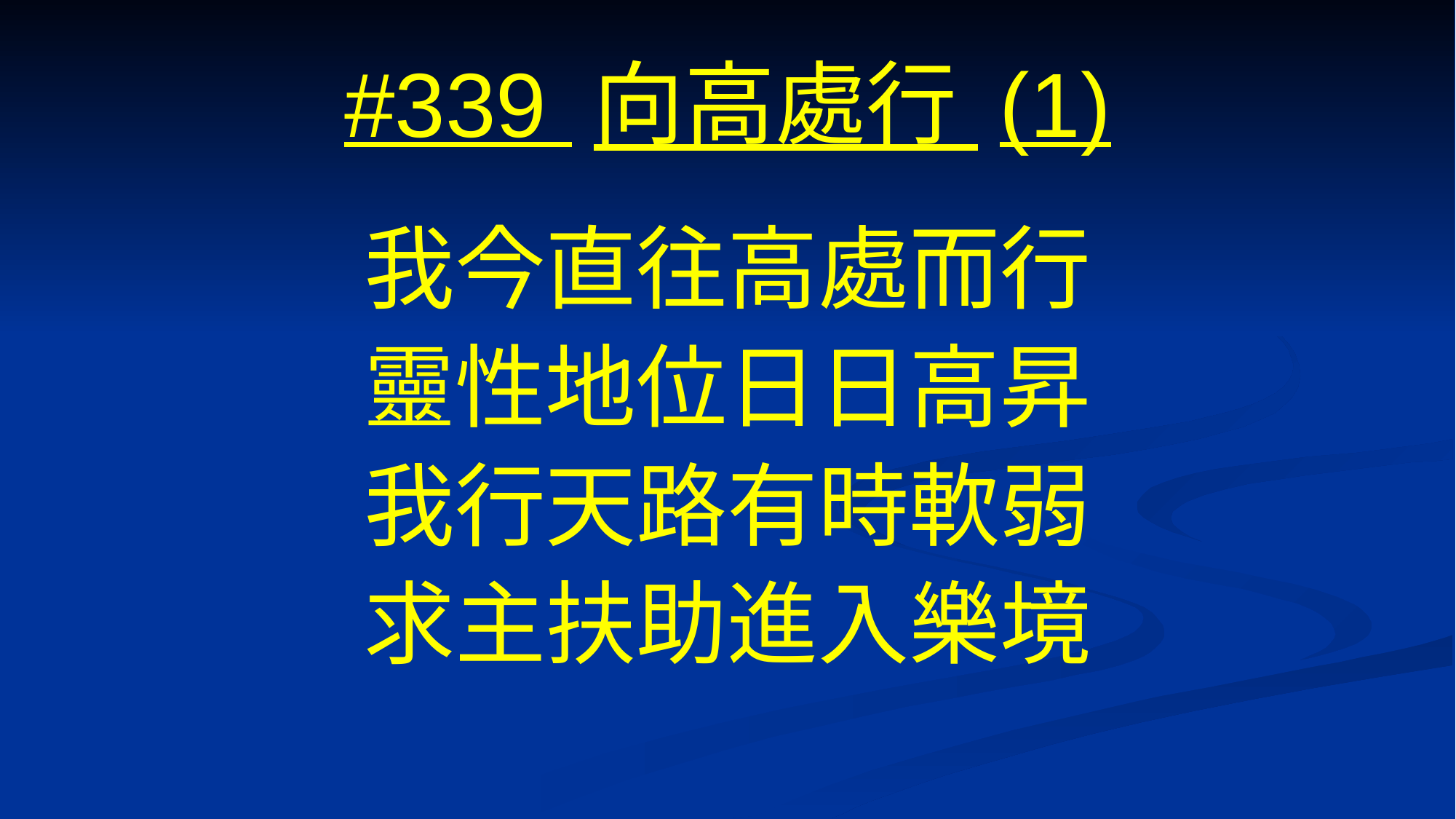

# #339 向高處行 (1)
我今直往高處而行
靈性地位日日高昇
我行天路有時軟弱
求主扶助進入樂境